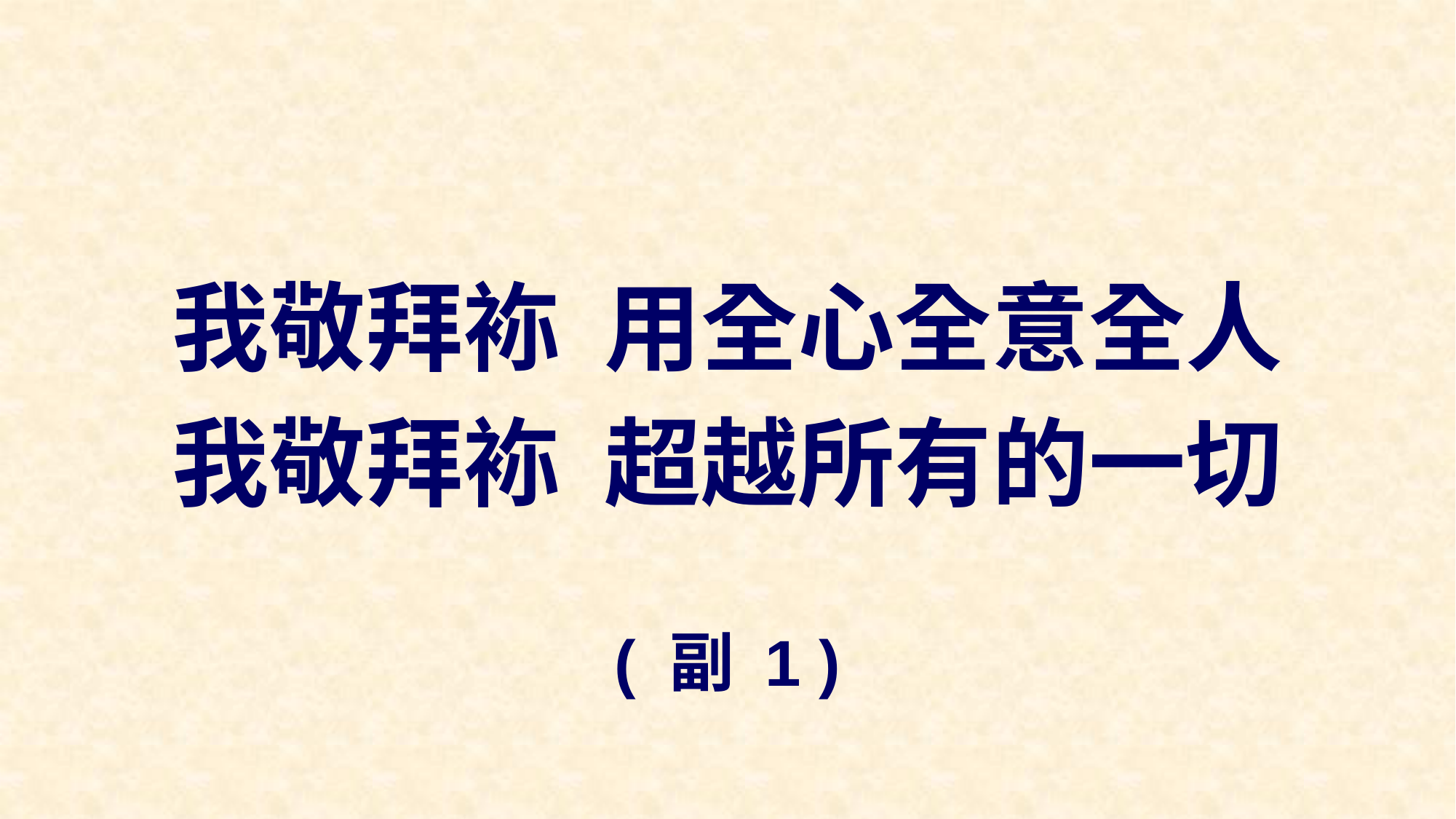

我敬拜袮  用全心全意全人
我敬拜袮  超越所有的一切
( 副 1 )